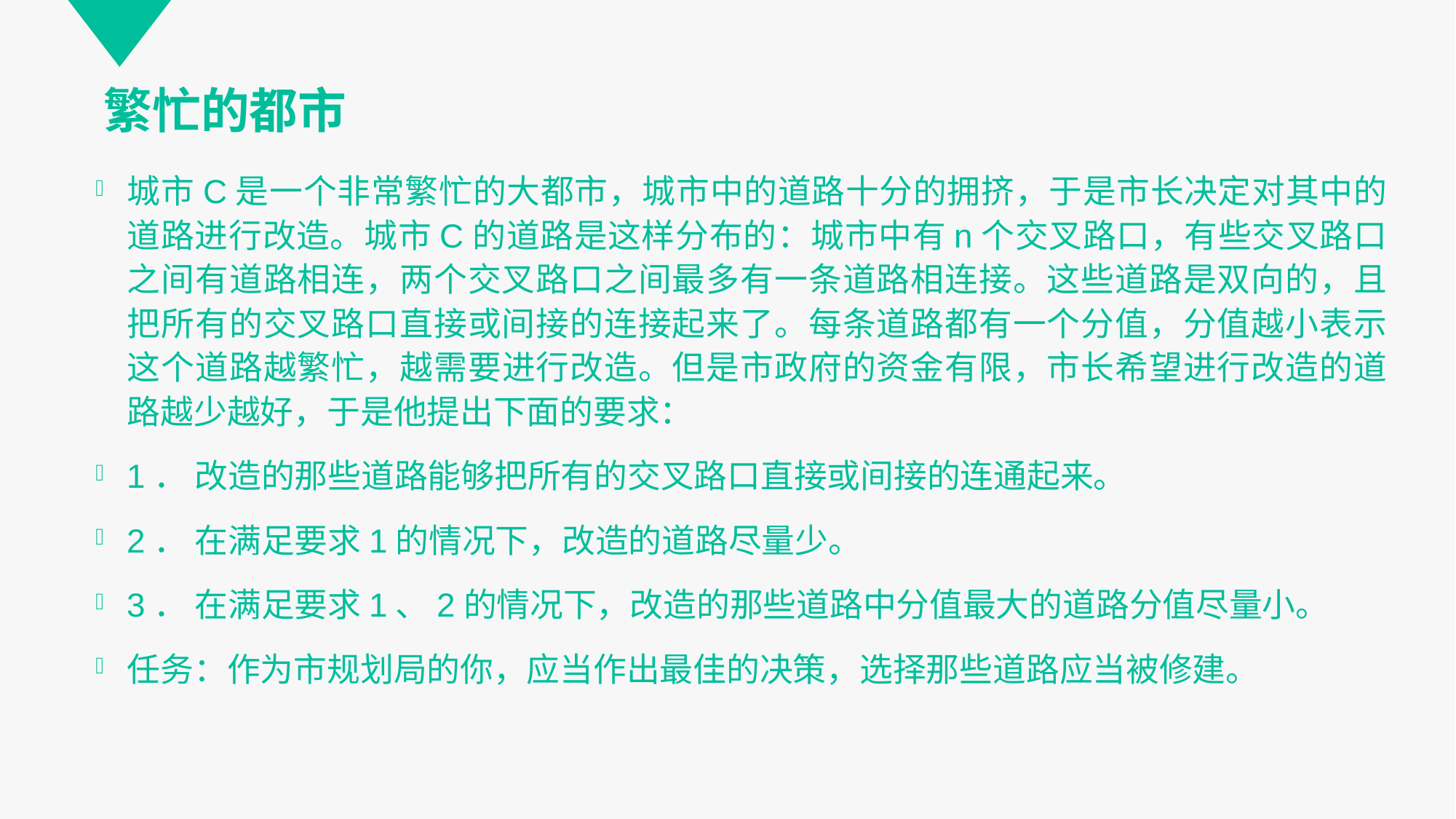

# 繁忙的都市
城市C是一个非常繁忙的大都市，城市中的道路十分的拥挤，于是市长决定对其中的道路进行改造。城市C的道路是这样分布的：城市中有n个交叉路口，有些交叉路口之间有道路相连，两个交叉路口之间最多有一条道路相连接。这些道路是双向的，且把所有的交叉路口直接或间接的连接起来了。每条道路都有一个分值，分值越小表示这个道路越繁忙，越需要进行改造。但是市政府的资金有限，市长希望进行改造的道路越少越好，于是他提出下面的要求：
1． 改造的那些道路能够把所有的交叉路口直接或间接的连通起来。
2． 在满足要求1的情况下，改造的道路尽量少。
3． 在满足要求1、2的情况下，改造的那些道路中分值最大的道路分值尽量小。
任务：作为市规划局的你，应当作出最佳的决策，选择那些道路应当被修建。